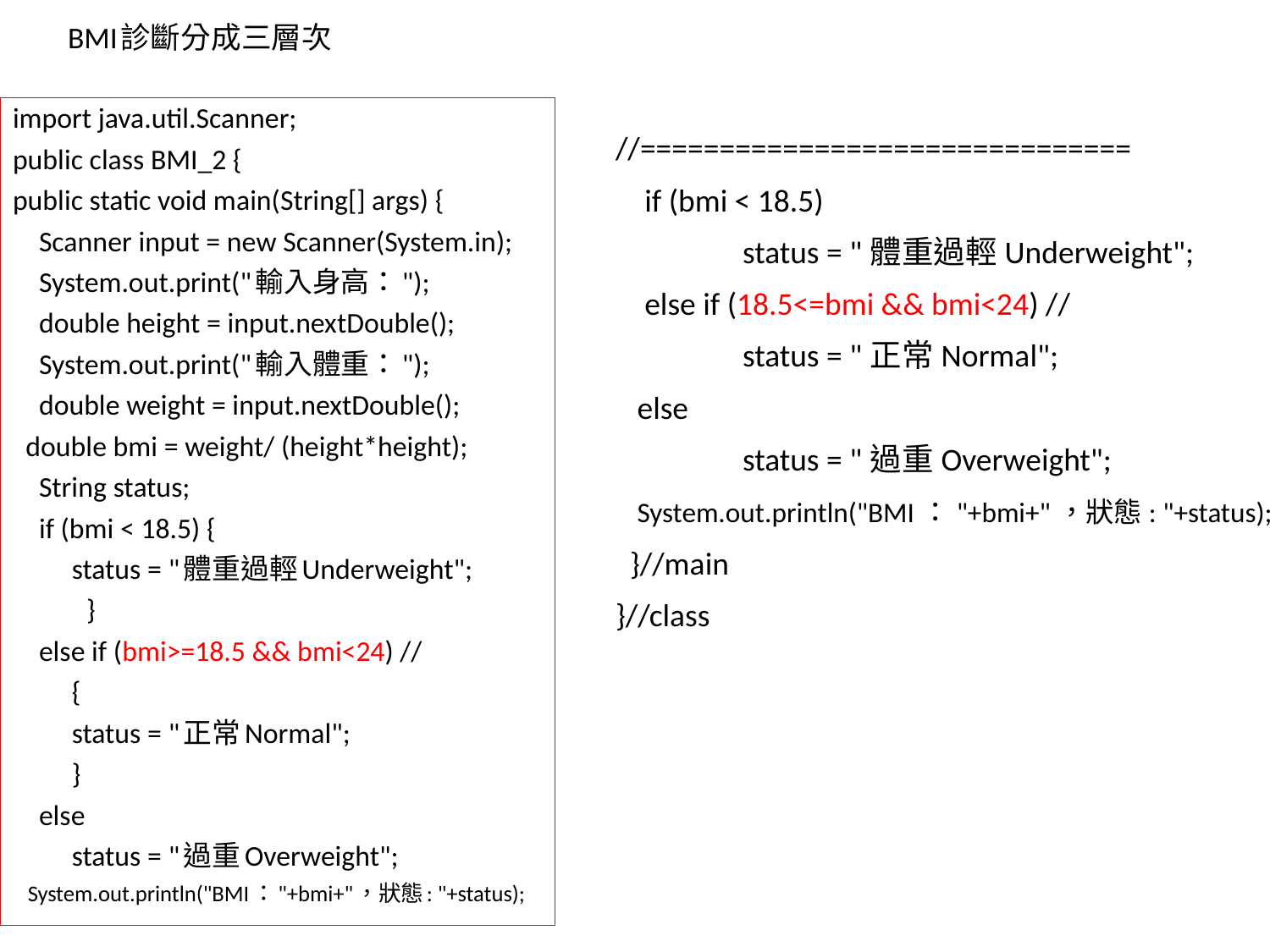

# BMI診斷分成三層次
import java.util.Scanner;
public class BMI_2 {
public static void main(String[] args) {
    Scanner input = new Scanner(System.in);
    System.out.print("輸入身高：");
    double height = input.nextDouble();
    System.out.print("輸入體重：");
    double weight = input.nextDouble();
  double bmi = weight/ (height*height);
    String status;
    if (bmi < 18.5) {
         status = "體重過輕Underweight";
	}
    else if (bmi>=18.5 && bmi<24) //
         {
         status = "正常Normal";
         }
    else
         status = "過重Overweight";
   System.out.println("BMI："+bmi+"，狀態: "+status);
//===============================
    if (bmi < 18.5)
	status = "體重過輕Underweight";
    else if (18.5<=bmi && bmi<24) //
	status = "正常Normal";
   else
	status = "過重Overweight";
   System.out.println("BMI："+bmi+"，狀態: "+status);
  }//main
}//class